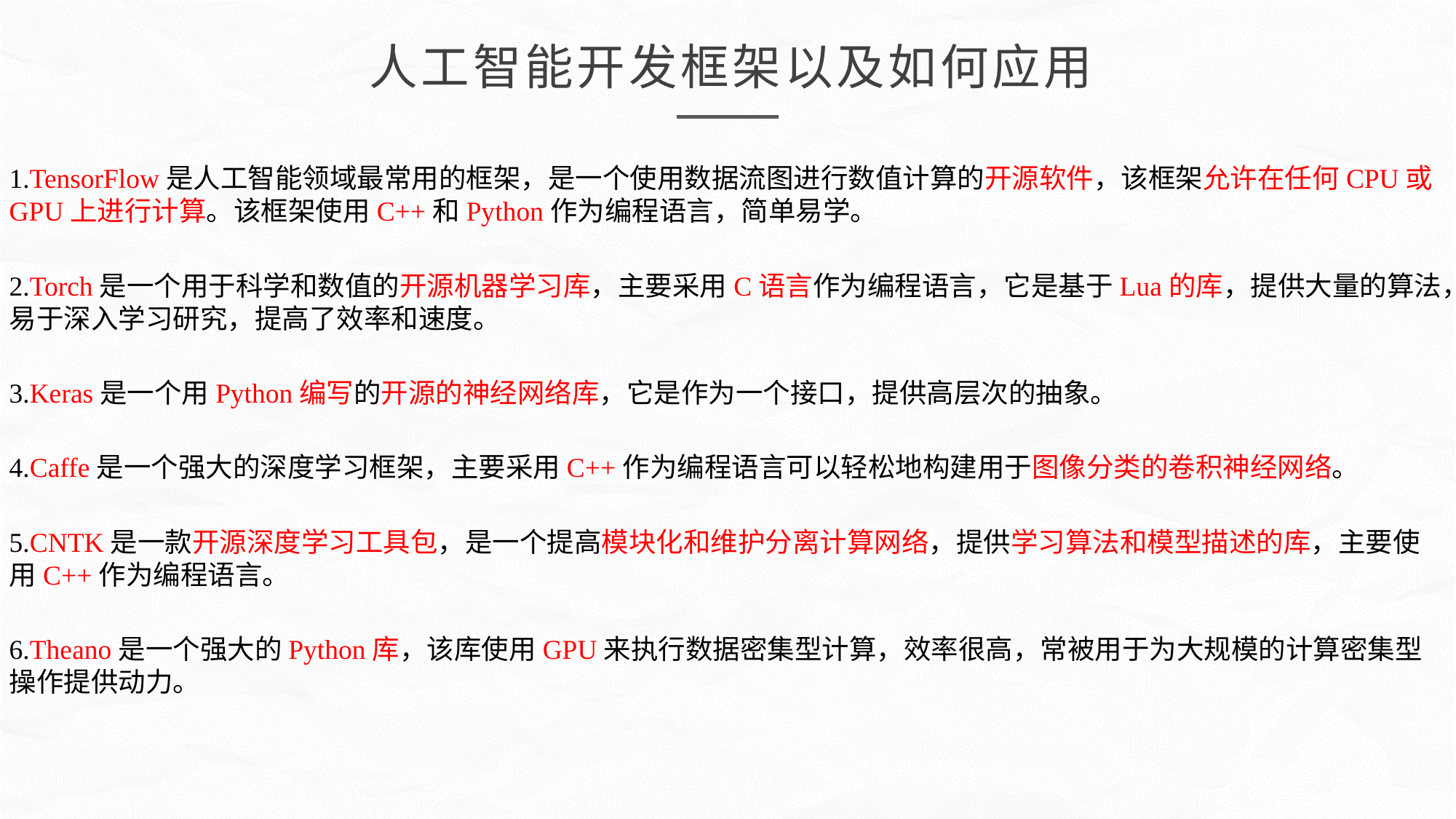

人工智能开发框架以及如何应用
1.TensorFlow是人工智能领域最常用的框架，是一个使用数据流图进行数值计算的开源软件，该框架允许在任何CPU或GPU上进行计算。该框架使用C++和Python作为编程语言，简单易学。
2.Torch是一个用于科学和数值的开源机器学习库，主要采用C语言作为编程语言，它是基于Lua的库，提供大量的算法，易于深入学习研究，提高了效率和速度。
3.Keras是一个用Python编写的开源的神经网络库，它是作为一个接口，提供高层次的抽象。
4.Caffe是一个强大的深度学习框架，主要采用C++作为编程语言可以轻松地构建用于图像分类的卷积神经网络。
5.CNTK是一款开源深度学习工具包，是一个提高模块化和维护分离计算网络，提供学习算法和模型描述的库，主要使用C++作为编程语言。
6.Theano是一个强大的Python库，该库使用GPU来执行数据密集型计算，效率很高，常被用于为大规模的计算密集型操作提供动力。